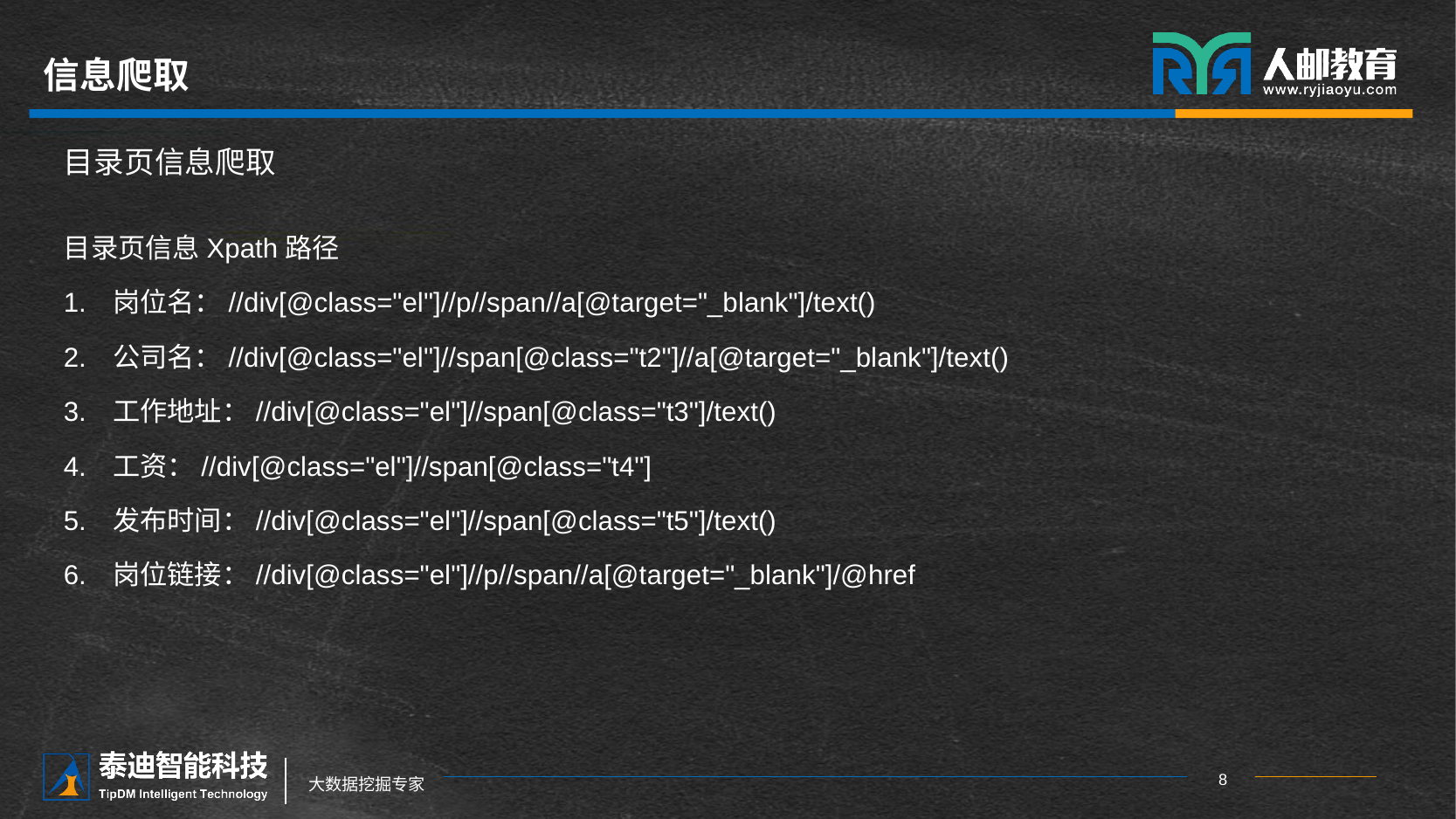

# 信息爬取
目录页信息爬取
目录页信息Xpath路径
岗位名：//div[@class="el"]//p//span//a[@target="_blank"]/text()
公司名：//div[@class="el"]//span[@class="t2"]//a[@target="_blank"]/text()
工作地址：//div[@class="el"]//span[@class="t3"]/text()
工资：//div[@class="el"]//span[@class="t4"]
发布时间：//div[@class="el"]//span[@class="t5"]/text()
岗位链接：//div[@class="el"]//p//span//a[@target="_blank"]/@href